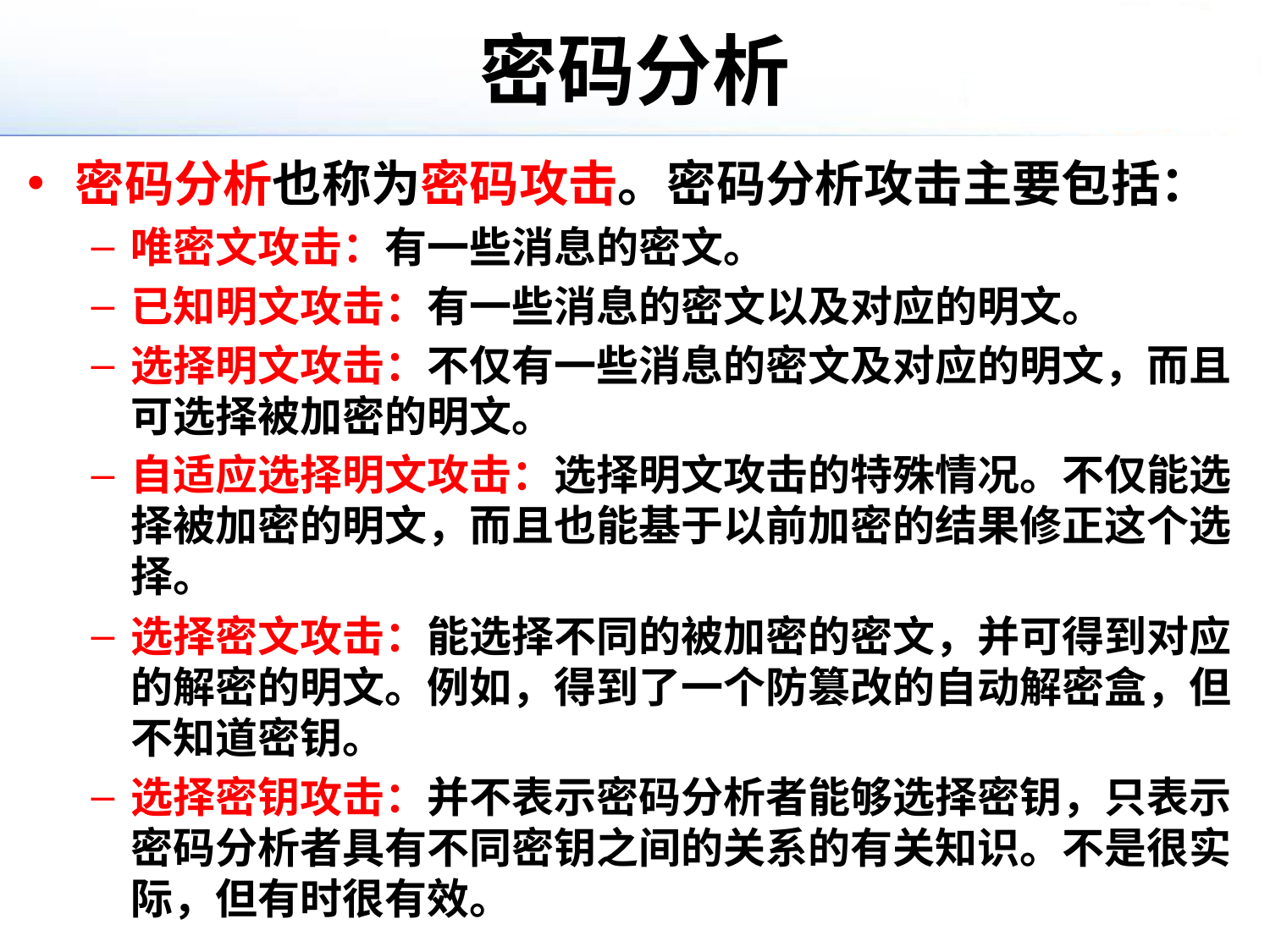

# 密码分析
密码分析也称为密码攻击。密码分析攻击主要包括：
唯密文攻击：有一些消息的密文。
已知明文攻击：有一些消息的密文以及对应的明文。
选择明文攻击：不仅有一些消息的密文及对应的明文，而且可选择被加密的明文。
自适应选择明文攻击：选择明文攻击的特殊情况。不仅能选择被加密的明文，而且也能基于以前加密的结果修正这个选择。
选择密文攻击：能选择不同的被加密的密文，并可得到对应的解密的明文。例如，得到了一个防篡改的自动解密盒，但不知道密钥。
选择密钥攻击：并不表示密码分析者能够选择密钥，只表示密码分析者具有不同密钥之间的关系的有关知识。不是很实际，但有时很有效。